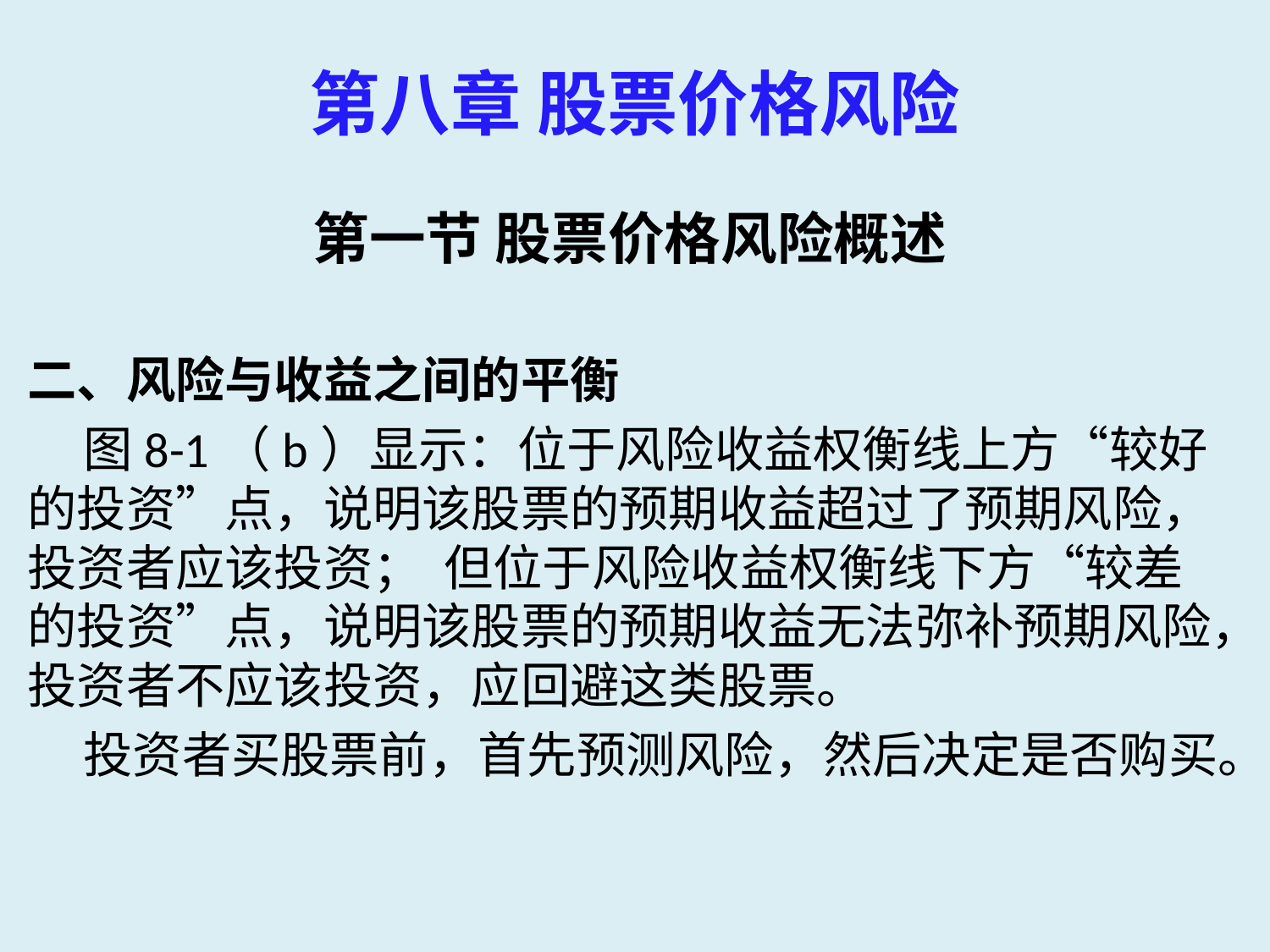

# 第八章 股票价格风险
第一节 股票价格风险概述

二、风险与收益之间的平衡
    图8-1（b）显示：位于风险收益权衡线上方“较好的投资”点，说明该股票的预期收益超过了预期风险，投资者应该投资；  但位于风险收益权衡线下方“较差的投资”点，说明该股票的预期收益无法弥补预期风险，投资者不应该投资，应回避这类股票。
    投资者买股票前，首先预测风险，然后决定是否购买。